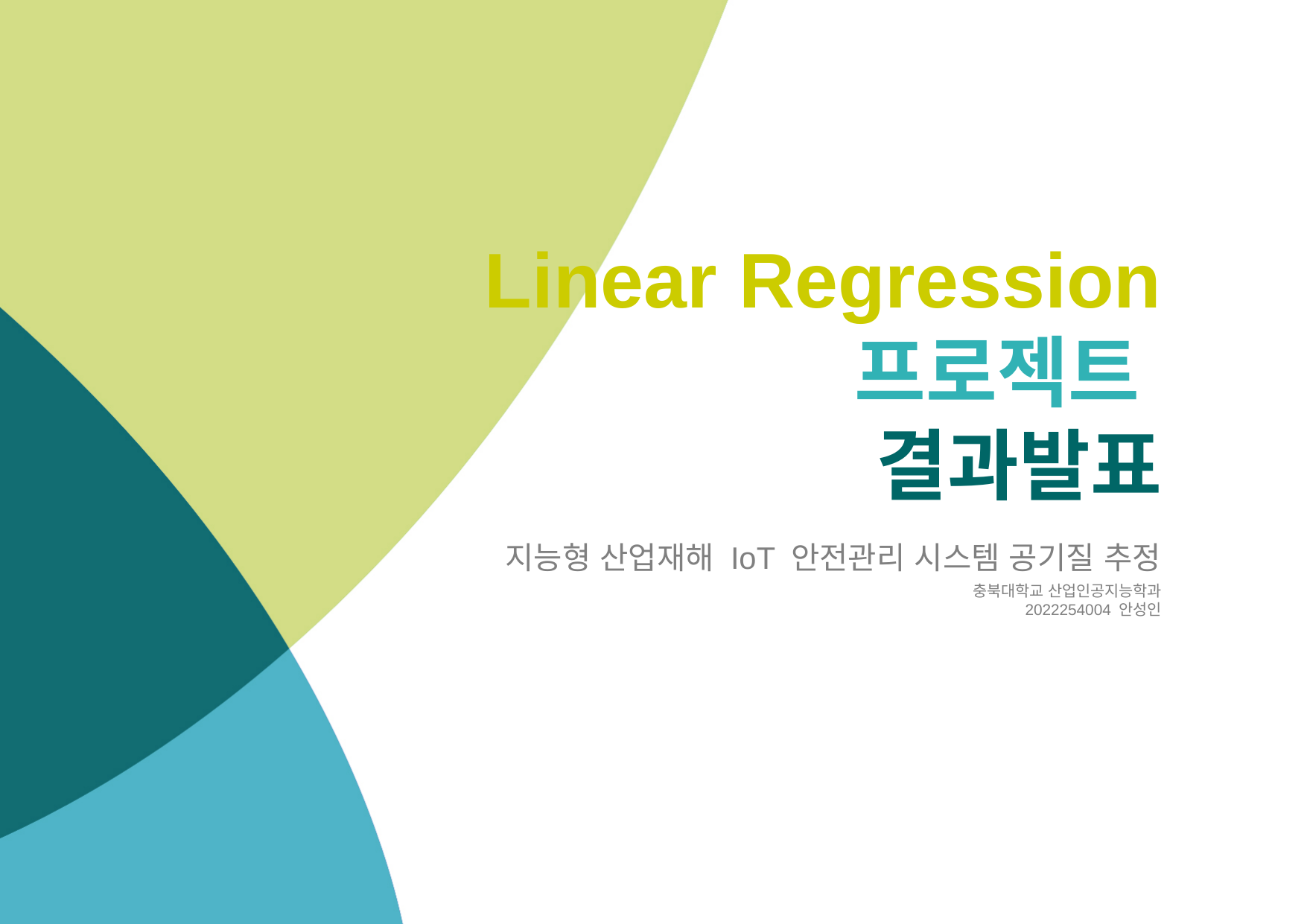

# Linear Regression 프로젝트 결과발표
지능형 산업재해 IoT 안전관리 시스템 공기질 추정
충북대학교 산업인공지능학과
2022254004 안성인